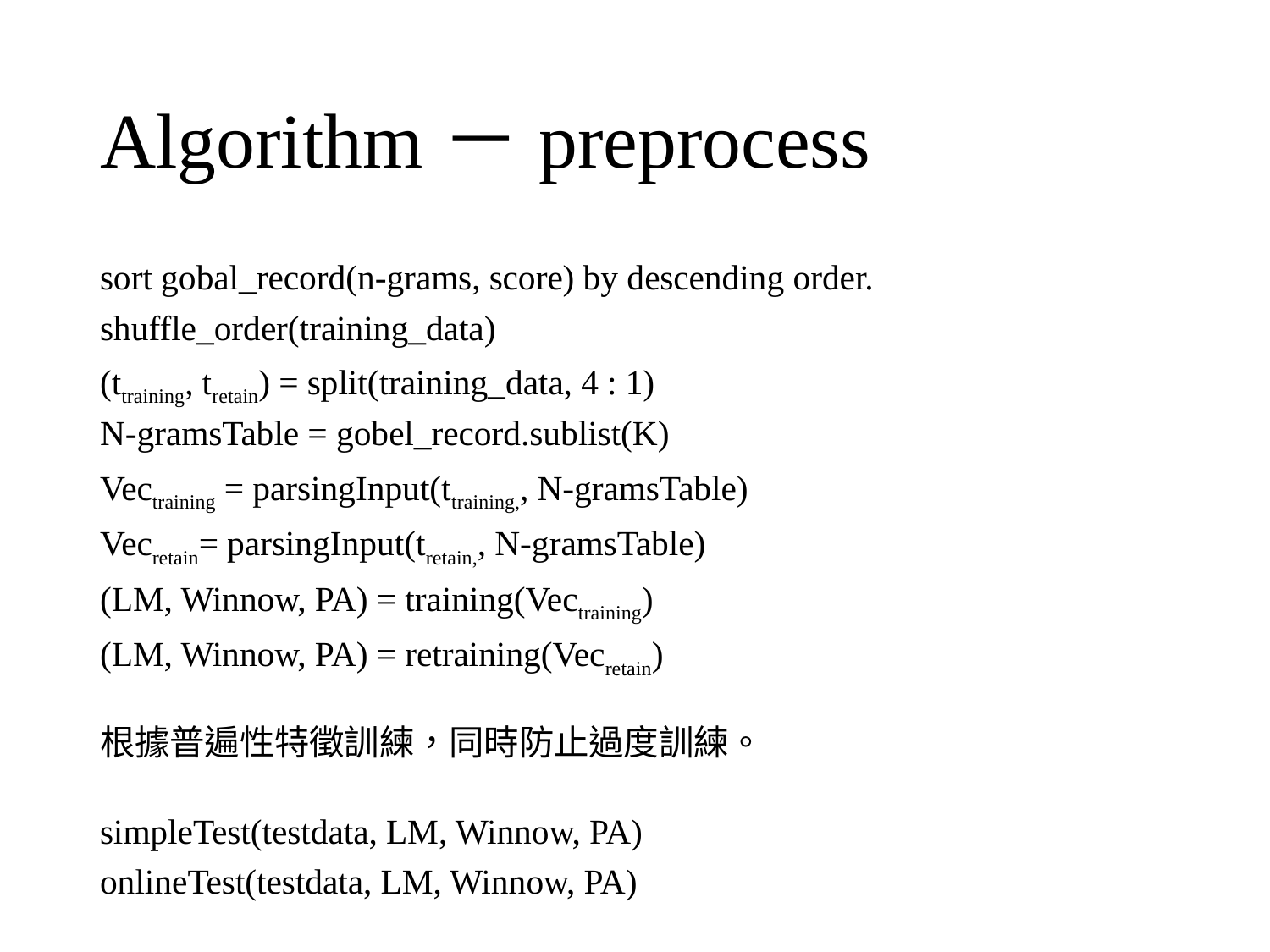

# Algorithm－preprocess
sort gobal_record(n-grams, score) by descending order.
shuffle_order(training_data)
(ttraining, tretain) = split(training_data, 4 : 1)
N-gramsTable = gobel_record.sublist(K)
Vectraining = parsingInput(ttraining,, N-gramsTable)
Vecretain= parsingInput(tretain,, N-gramsTable)
(LM, Winnow, PA) = training(Vectraining)
(LM, Winnow, PA) = retraining(Vecretain)
根據普遍性特徵訓練，同時防止過度訓練。
simpleTest(testdata, LM, Winnow, PA)
onlineTest(testdata, LM, Winnow, PA)